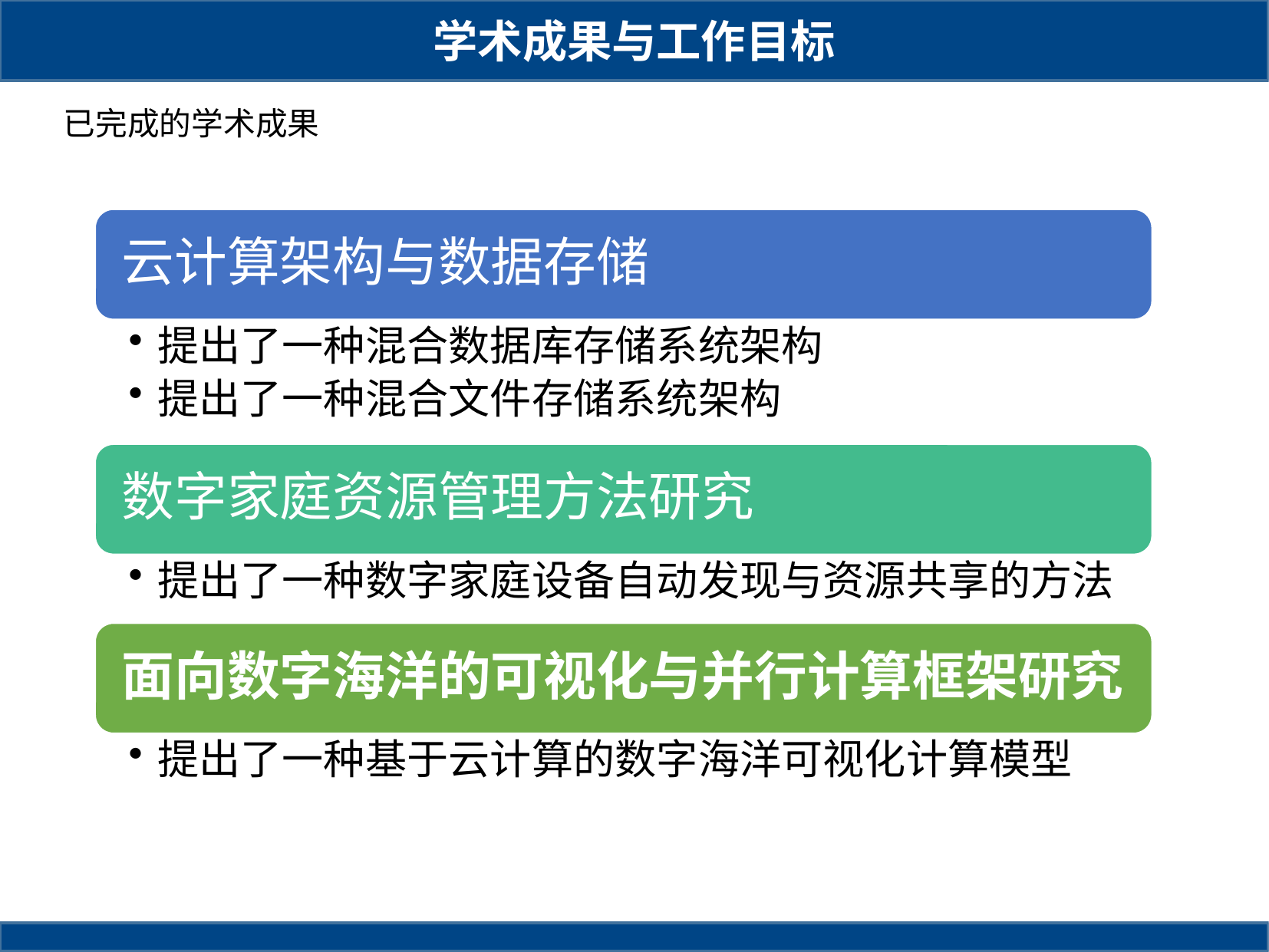

# 学术成果与工作目标
已完成的学术成果
云计算架构与数据存储
提出了一种混合数据库存储系统架构
提出了一种混合文件存储系统架构
数字家庭资源管理方法研究
提出了一种数字家庭设备自动发现与资源共享的方法
面向数字海洋的可视化与并行计算框架研究
提出了一种基于云计算的数字海洋可视化计算模型